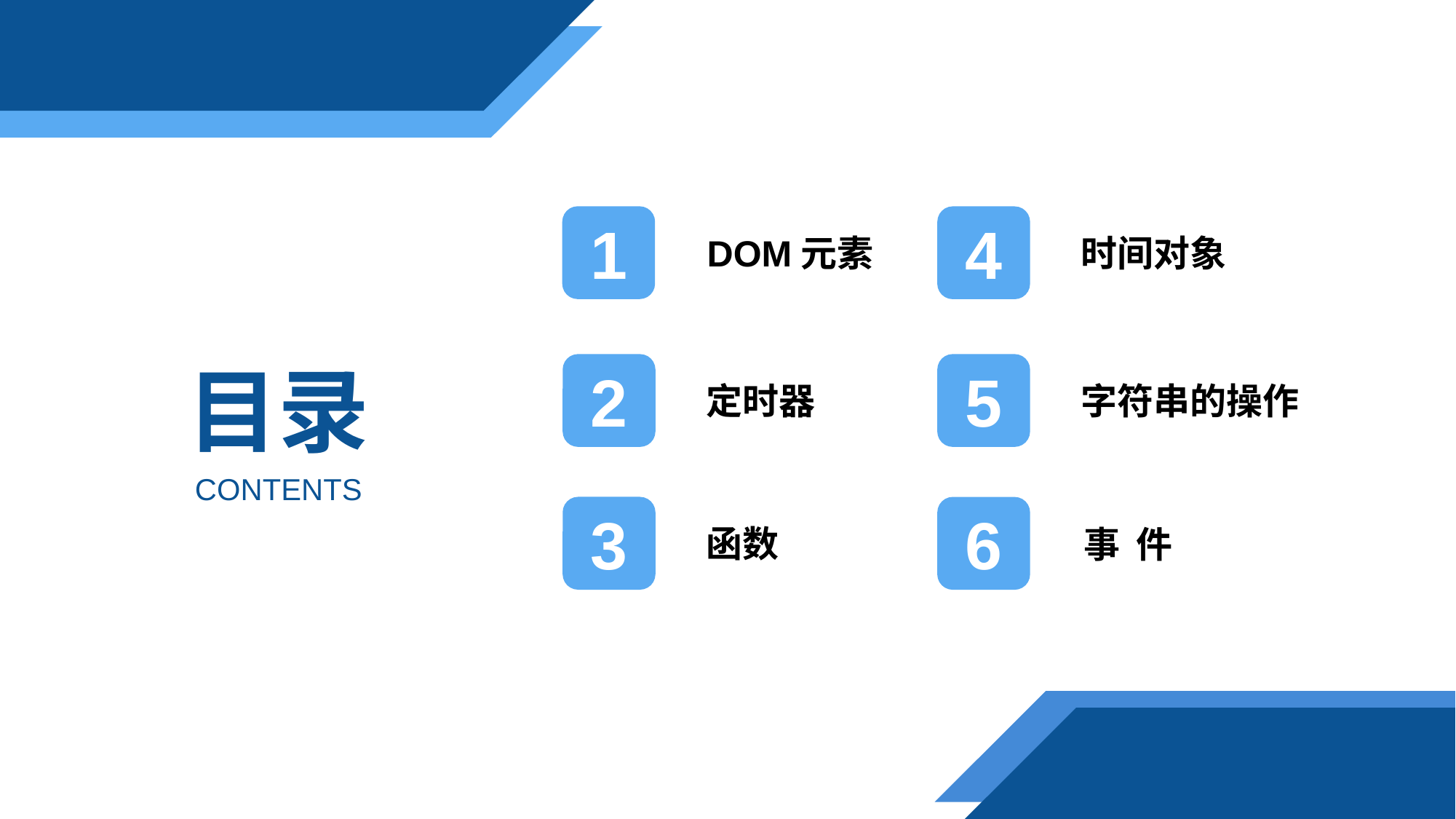

1
4
DOM元素
时间对象
目录
 CONTENTS
2
5
定时器
字符串的操作
3
6
函数
事  件